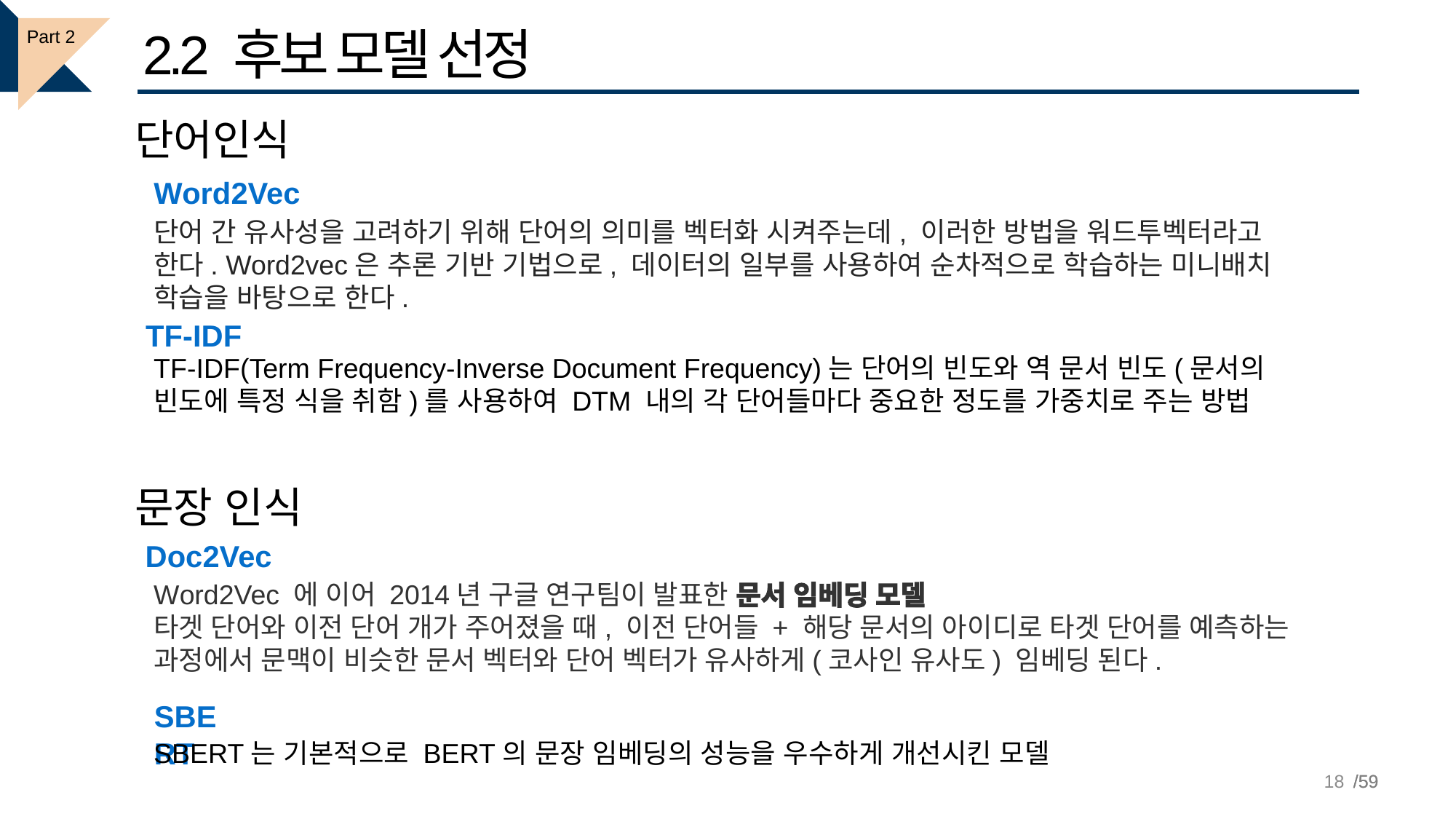

2.2 후보 모델 선정

Part 2
단어인식
Word2Vec
단어 간 유사성을 고려하기 위해 단어의 의미를 벡터화 시켜주는데, 이러한 방법을 워드투벡터라고 한다. Word2vec은 추론 기반 기법으로, 데이터의 일부를 사용하여 순차적으로 학습하는 미니배치 학습을 바탕으로 한다.
TF-IDF
TF-IDF(Term Frequency-Inverse Document Frequency)는 단어의 빈도와 역 문서 빈도(문서의 빈도에 특정 식을 취함)를 사용하여 DTM 내의 각 단어들마다 중요한 정도를 가중치로 주는 방법
문장 인식
Doc2Vec
Word2Vec 에 이어 2014년 구글 연구팀이 발표한 문서 임베딩 모델
타겟 단어와 이전 단어 개가 주어졌을 때, 이전 단어들 + 해당 문서의 아이디로 타겟 단어를 예측하는 과정에서 문맥이 비슷한 문서 벡터와 단어 벡터가 유사하게(코사인 유사도) 임베딩 된다.
SBERT
SBERT는 기본적으로 BERT의 문장 임베딩의 성능을 우수하게 개선시킨 모델
18